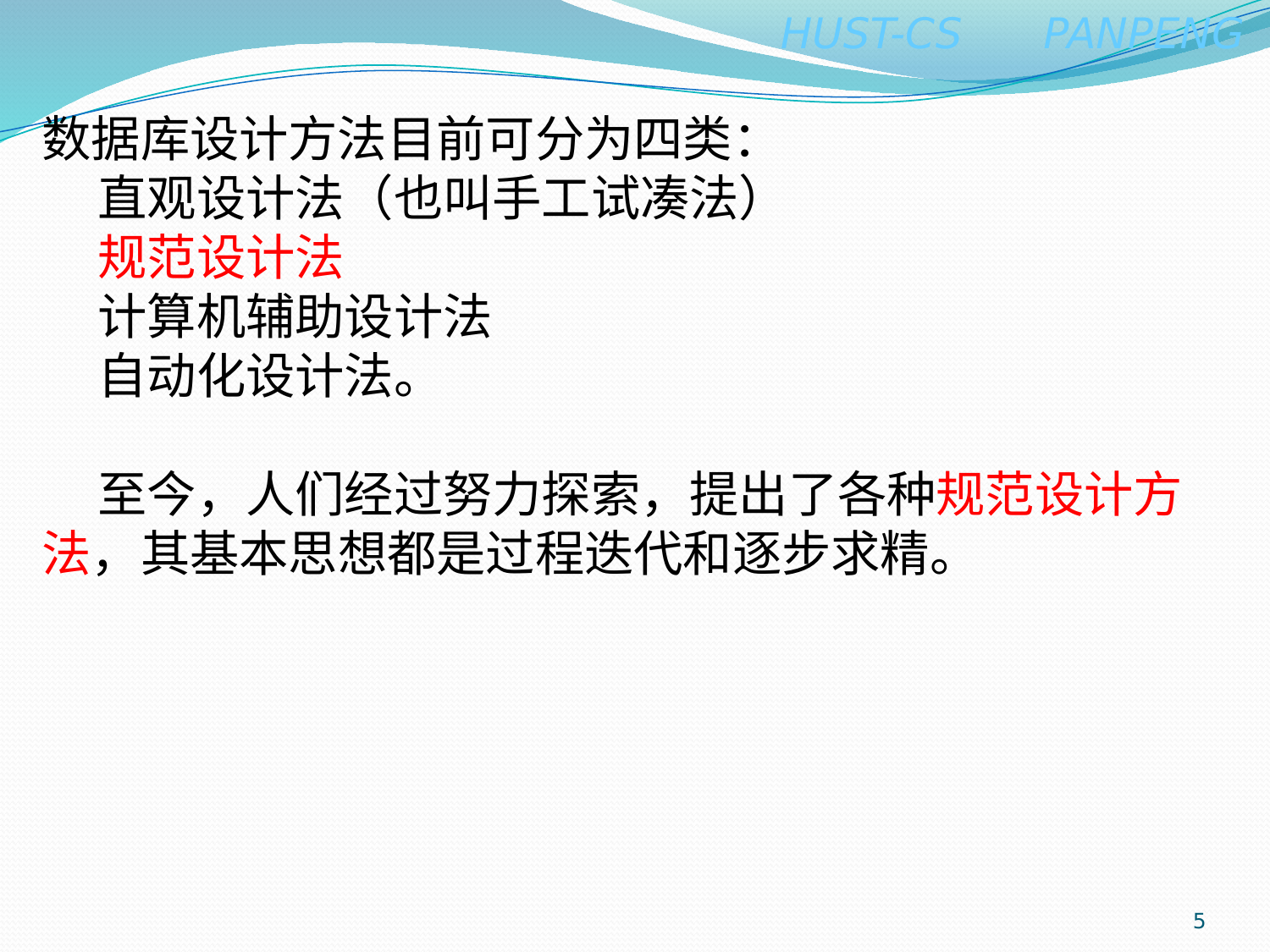

数据库设计方法目前可分为四类：
    直观设计法（也叫手工试凑法）
    规范设计法
    计算机辅助设计法
    自动化设计法。

    至今，人们经过努力探索，提出了各种规范设计方法，其基本思想都是过程迭代和逐步求精。
5